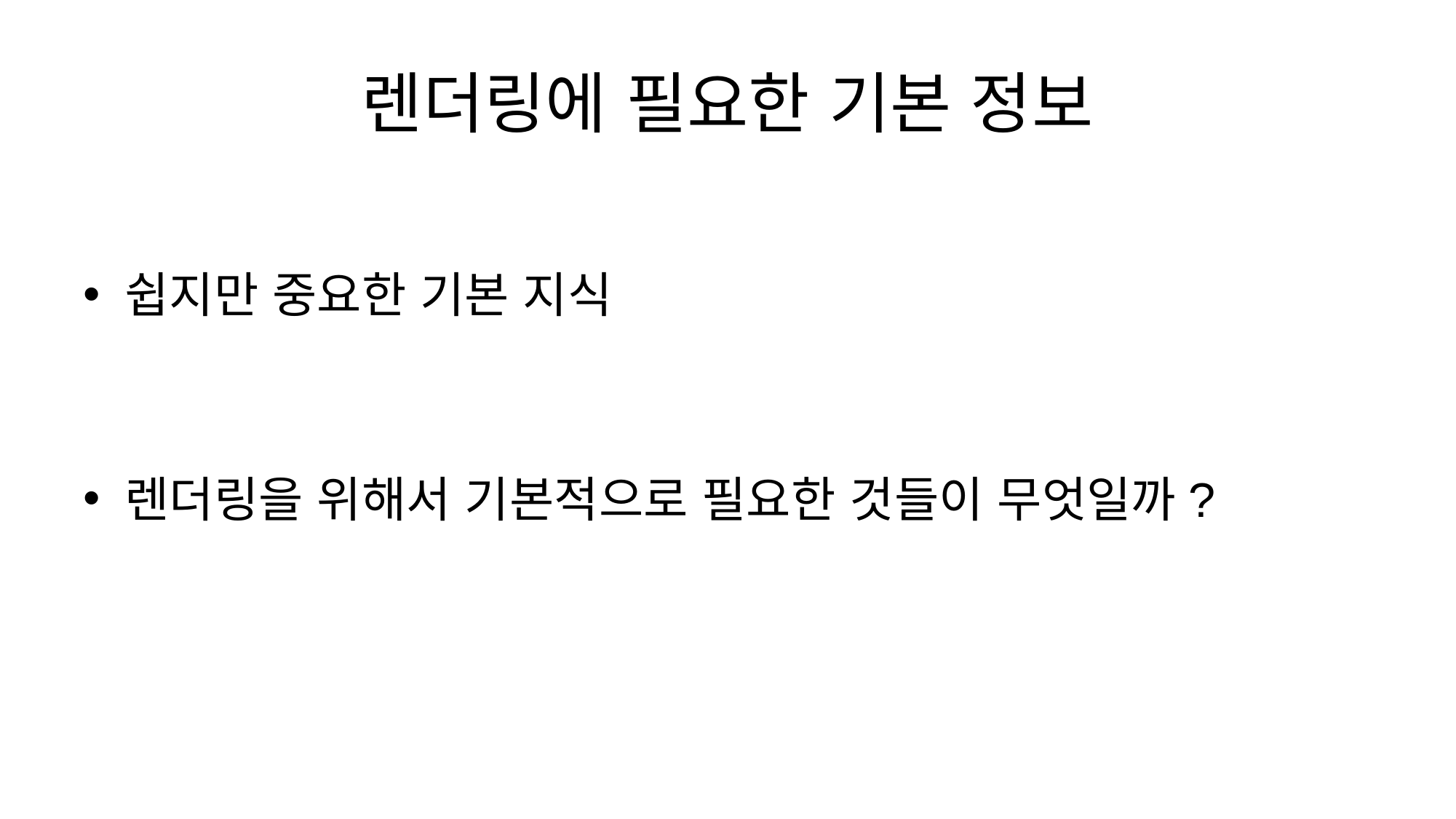

# 렌더링에 필요한 기본 정보

쉽지만 중요한 기본 지식

렌더링을 위해서 기본적으로 필요한 것들이 무엇일까?